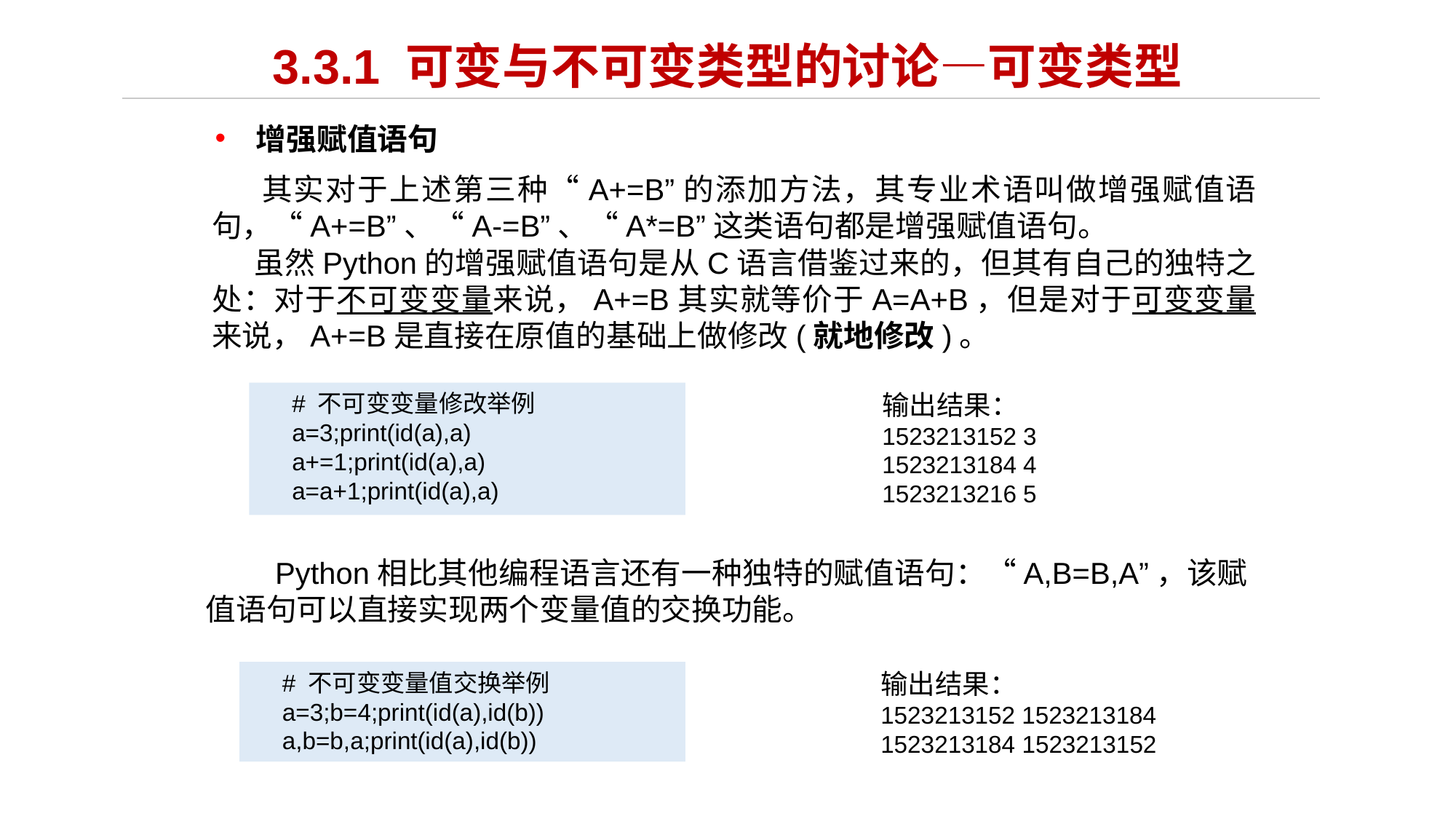

# 3.3.1 可变与不可变类型的讨论—可变类型
增强赋值语句
     其实对于上述第三种“A+=B”的添加方法，其专业术语叫做增强赋值语句，“A+=B”、“A-=B”、“A*=B”这类语句都是增强赋值语句。
     虽然Python的增强赋值语句是从C语言借鉴过来的，但其有自己的独特之处：对于不可变变量来说，A+=B其实就等价于A=A+B，但是对于可变变量来说，A+=B是直接在原值的基础上做修改(就地修改)。
输出结果：
1523213152 3
1523213184 4
1523213216 5
# 不可变变量修改举例
a=3;print(id(a),a)
a+=1;print(id(a),a)
a=a+1;print(id(a),a)
         Python相比其他编程语言还有一种独特的赋值语句：“A,B=B,A”，该赋值语句可以直接实现两个变量值的交换功能。
# 不可变变量值交换举例
a=3;b=4;print(id(a),id(b))
a,b=b,a;print(id(a),id(b))
输出结果：
1523213152 1523213184
1523213184 1523213152